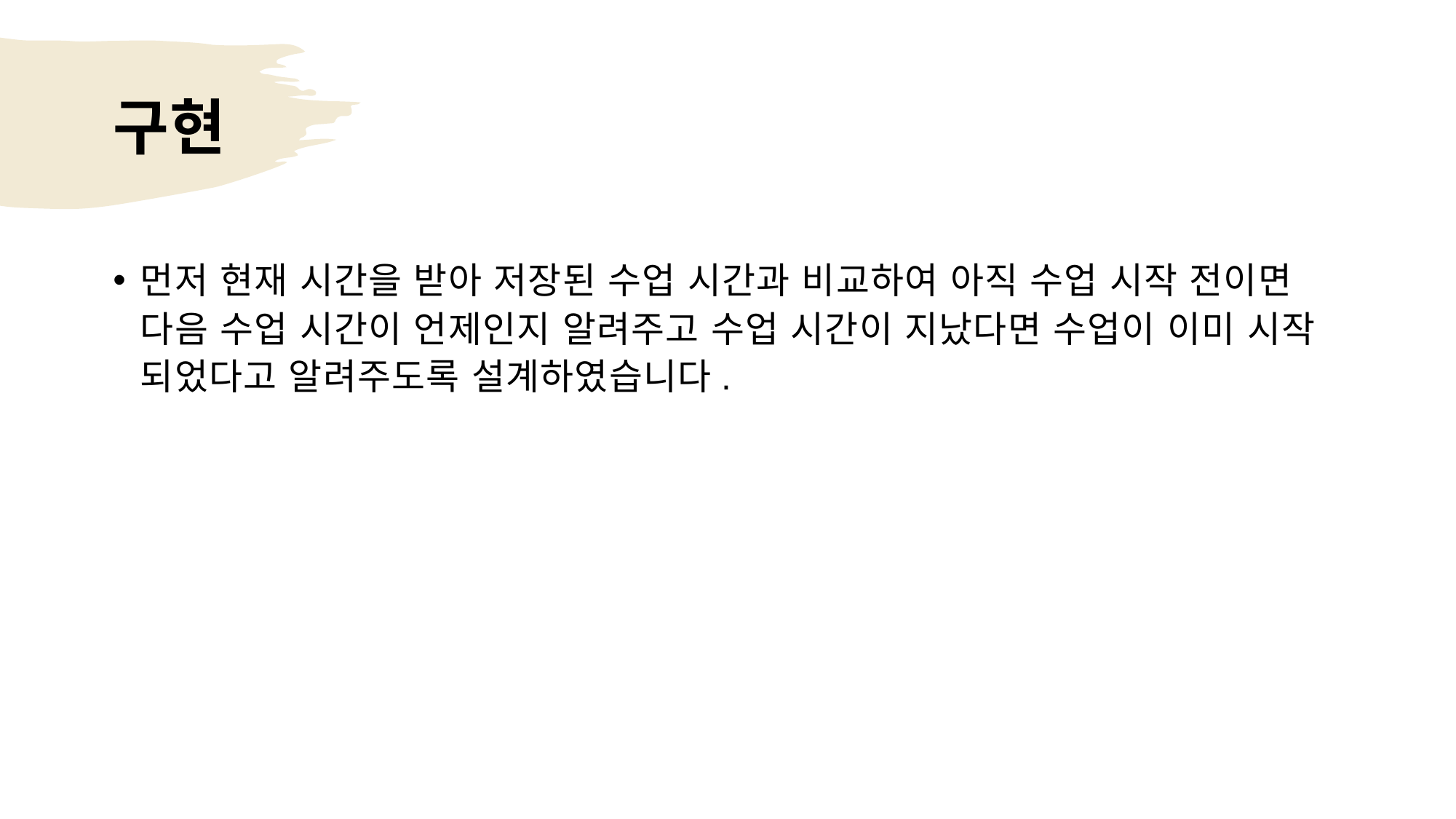

# 구현
먼저 현재 시간을 받아 저장된 수업 시간과 비교하여 아직 수업 시작 전이면 다음 수업 시간이 언제인지 알려주고 수업 시간이 지났다면 수업이 이미 시작 되었다고 알려주도록 설계하였습니다.